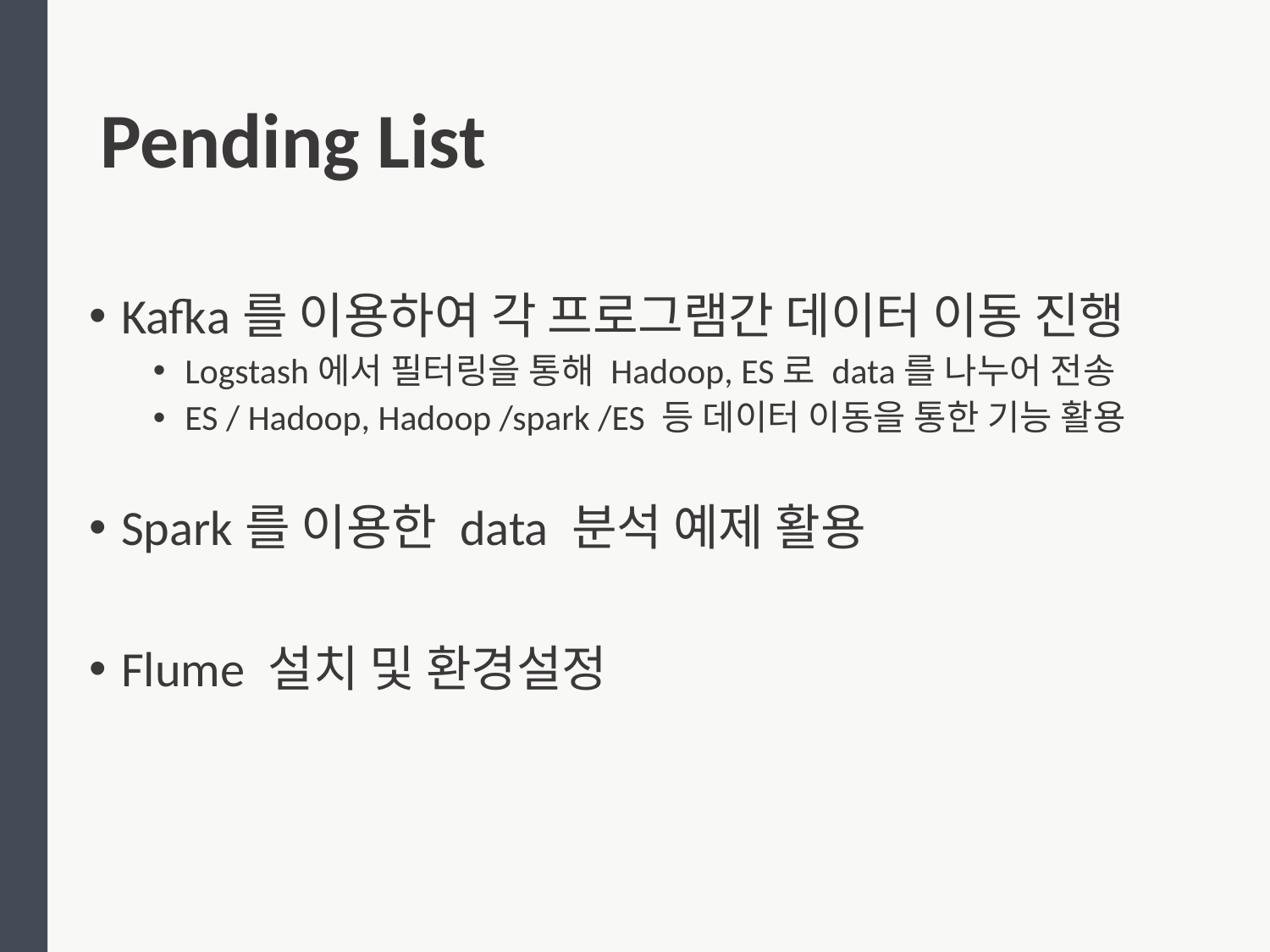

# Pending List

Kafka를 이용하여 각 프로그램간 데이터 이동 진행
Logstash에서 필터링을 통해 Hadoop, ES로 data를 나누어 전송
ES / Hadoop, Hadoop /spark /ES 등 데이터 이동을 통한 기능 활용

Spark를 이용한 data 분석 예제 활용

Flume 설치 및 환경설정